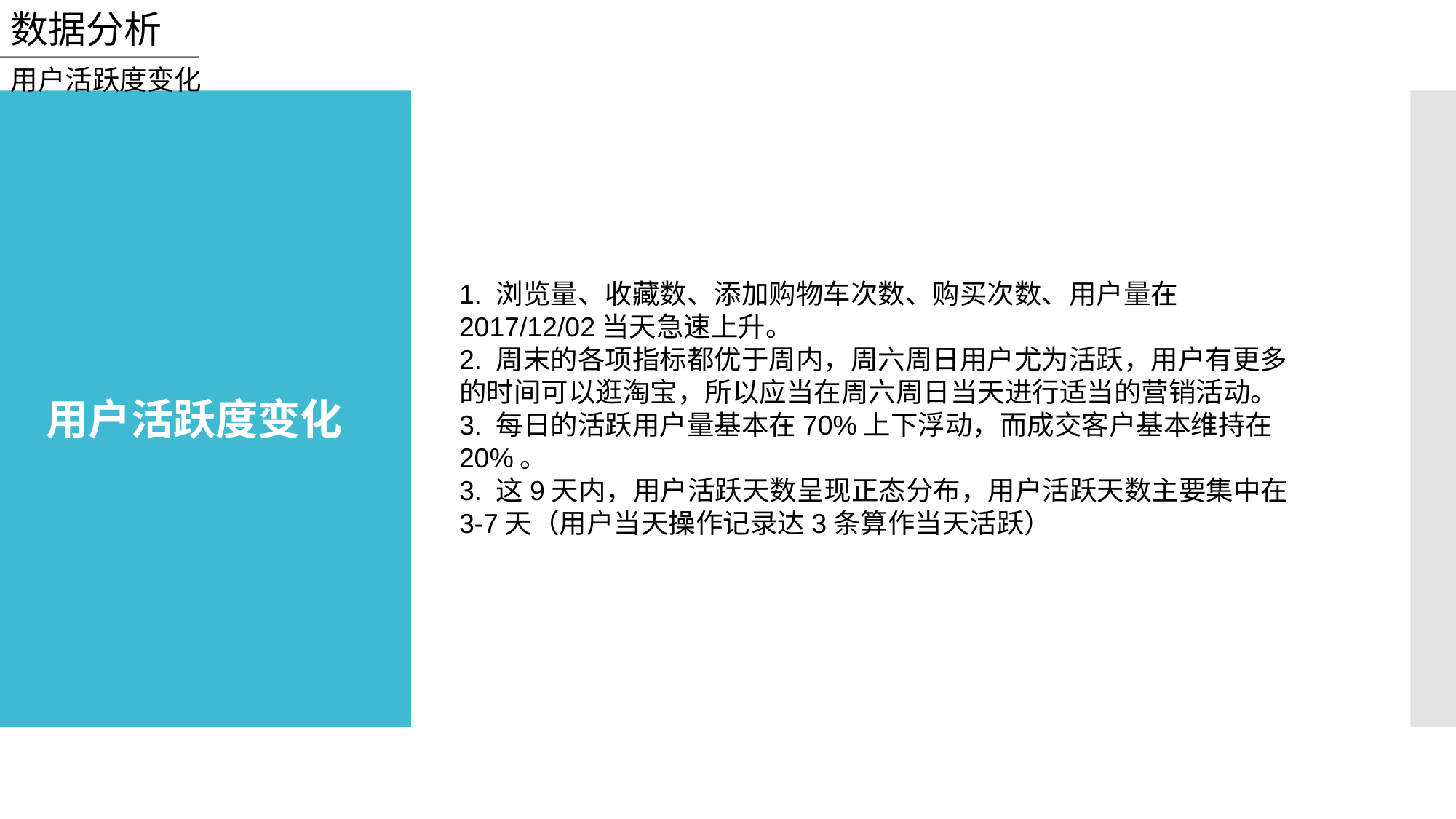

数据分析
用户活跃度变化
1. 浏览量、收藏数、添加购物车次数、购买次数、用户量在2017/12/02当天急速上升。
2. 周末的各项指标都优于周内，周六周日用户尤为活跃，用户有更多的时间可以逛淘宝，所以应当在周六周日当天进行适当的营销活动。
3. 每日的活跃用户量基本在70%上下浮动，而成交客户基本维持在20%。
3. 这9天内，用户活跃天数呈现正态分布，用户活跃天数主要集中在3-7天（用户当天操作记录达3条算作当天活跃）
用户活跃度变化